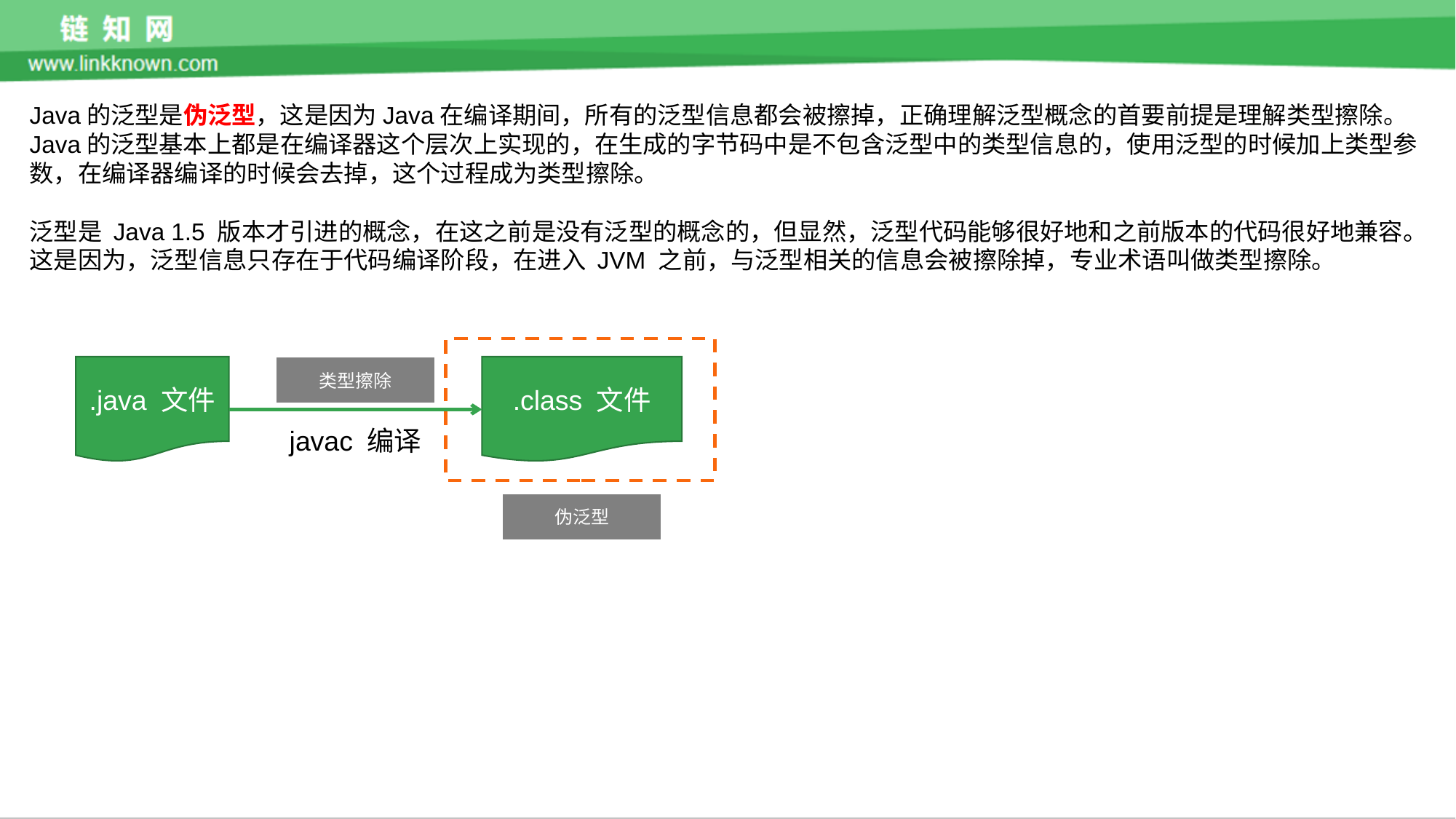

Java的泛型是伪泛型，这是因为Java在编译期间，所有的泛型信息都会被擦掉，正确理解泛型概念的首要前提是理解类型擦除。Java的泛型基本上都是在编译器这个层次上实现的，在生成的字节码中是不包含泛型中的类型信息的，使用泛型的时候加上类型参数，在编译器编译的时候会去掉，这个过程成为类型擦除。

泛型是 Java 1.5 版本才引进的概念，在这之前是没有泛型的概念的，但显然，泛型代码能够很好地和之前版本的代码很好地兼容。
这是因为，泛型信息只存在于代码编译阶段，在进入 JVM 之前，与泛型相关的信息会被擦除掉，专业术语叫做类型擦除。

.java 文件
类型擦除
.class 文件
javac 编译
伪泛型